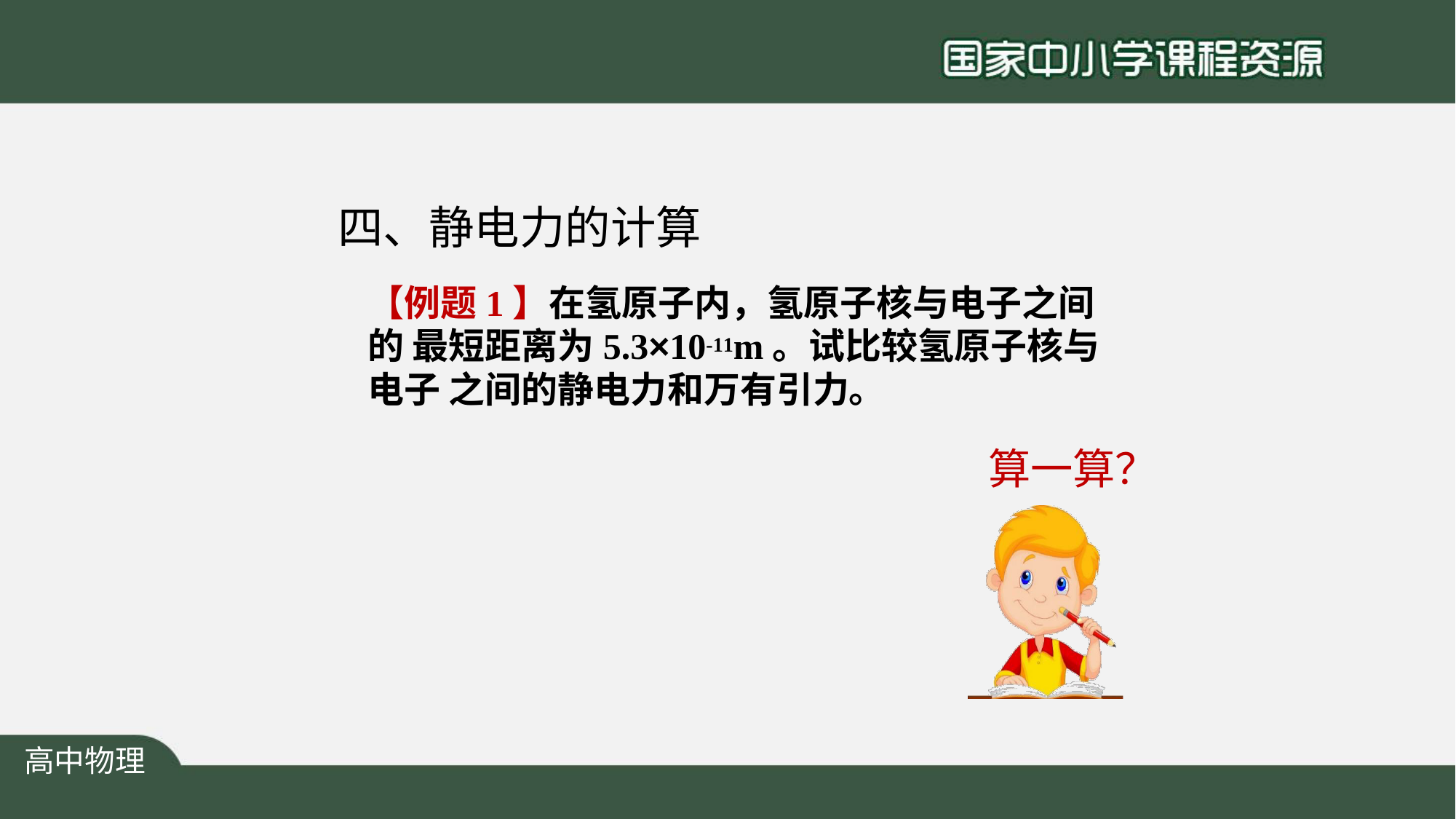

# 四、静电力的计算
【例题1】在氢原子内，氢原子核与电子之间的 最短距离为5.3×10-11m。试比较氢原子核与电子 之间的静电力和万有引力。
算一算？

高中物理